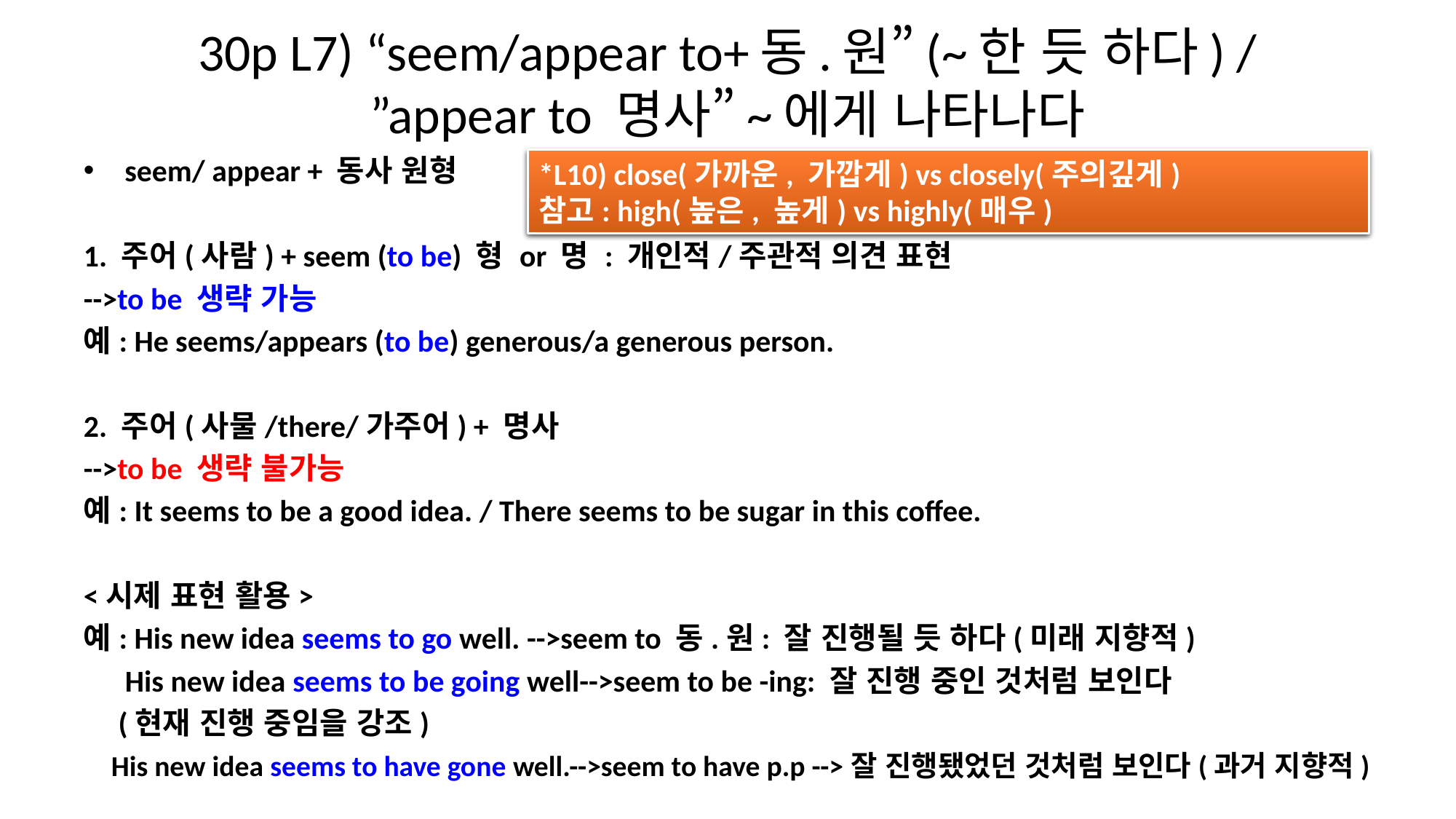

# 30p L7) “seem/appear to+동.원”(~한 듯 하다) / ”appear to 명사”~에게 나타나다

seem/ appear + 동사 원형

1. 주어(사람) + seem (to be) 형 or 명 : 개인적/주관적 의견 표현
-->to be 생략 가능
예: He seems/appears (to be) generous/a generous person.

2. 주어(사물/there/가주어) + 명사
-->to be 생략 불가능
예: It seems to be a good idea. / There seems to be sugar in this coffee.

<시제 표현 활용>
예: His new idea seems to go well. -->seem to 동.원: 잘 진행될 듯 하다(미래 지향적)
      His new idea seems to be going well-->seem to be -ing: 잘 진행 중인 것처럼 보인다
     (현재 진행 중임을 강조)
    His new idea seems to have gone well.-->seem to have p.p -->잘 진행됐었던 것처럼 보인다(과거 지향적)

*L10) close(가까운, 가깝게) vs closely(주의깊게)
참고: high(높은, 높게) vs highly(매우)